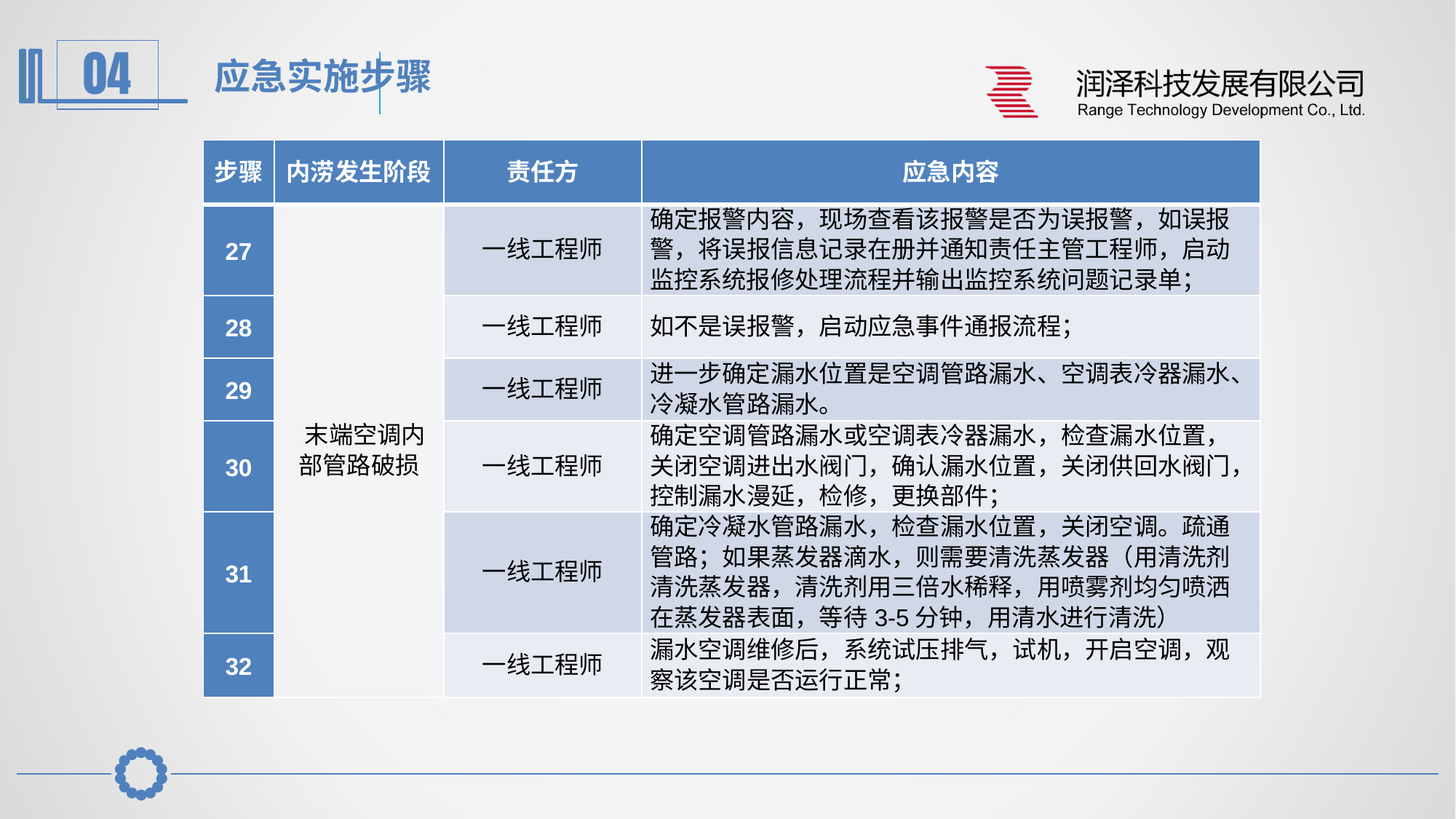

应急实施步骤
| 步骤 | 内涝发生阶段 | 责任方 | 应急内容 |
| --- | --- | --- | --- |
| 27 | 末端空调内部管路破损 | 一线工程师 | 确定报警内容，现场查看该报警是否为误报警，如误报警，将误报信息记录在册并通知责任主管工程师，启动监控系统报修处理流程并输出监控系统问题记录单； |
| 28 |  | 一线工程师 | 如不是误报警，启动应急事件通报流程； |
| 29 |  | 一线工程师 | 进一步确定漏水位置是空调管路漏水、空调表冷器漏水、冷凝水管路漏水。 |
| 30 |  | 一线工程师 | 确定空调管路漏水或空调表冷器漏水，检查漏水位置，关闭空调进出水阀门，确认漏水位置，关闭供回水阀门，控制漏水漫延，检修，更换部件； |
| 31 |  | 一线工程师 | 确定冷凝水管路漏水，检查漏水位置，关闭空调。疏通管路；如果蒸发器滴水，则需要清洗蒸发器（用清洗剂清洗蒸发器，清洗剂用三倍水稀释，用喷雾剂均匀喷洒在蒸发器表面，等待3-5分钟，用清水进行清洗） |
| 32 |  | 一线工程师 | 漏水空调维修后，系统试压排气，试机，开启空调，观察该空调是否运行正常； |